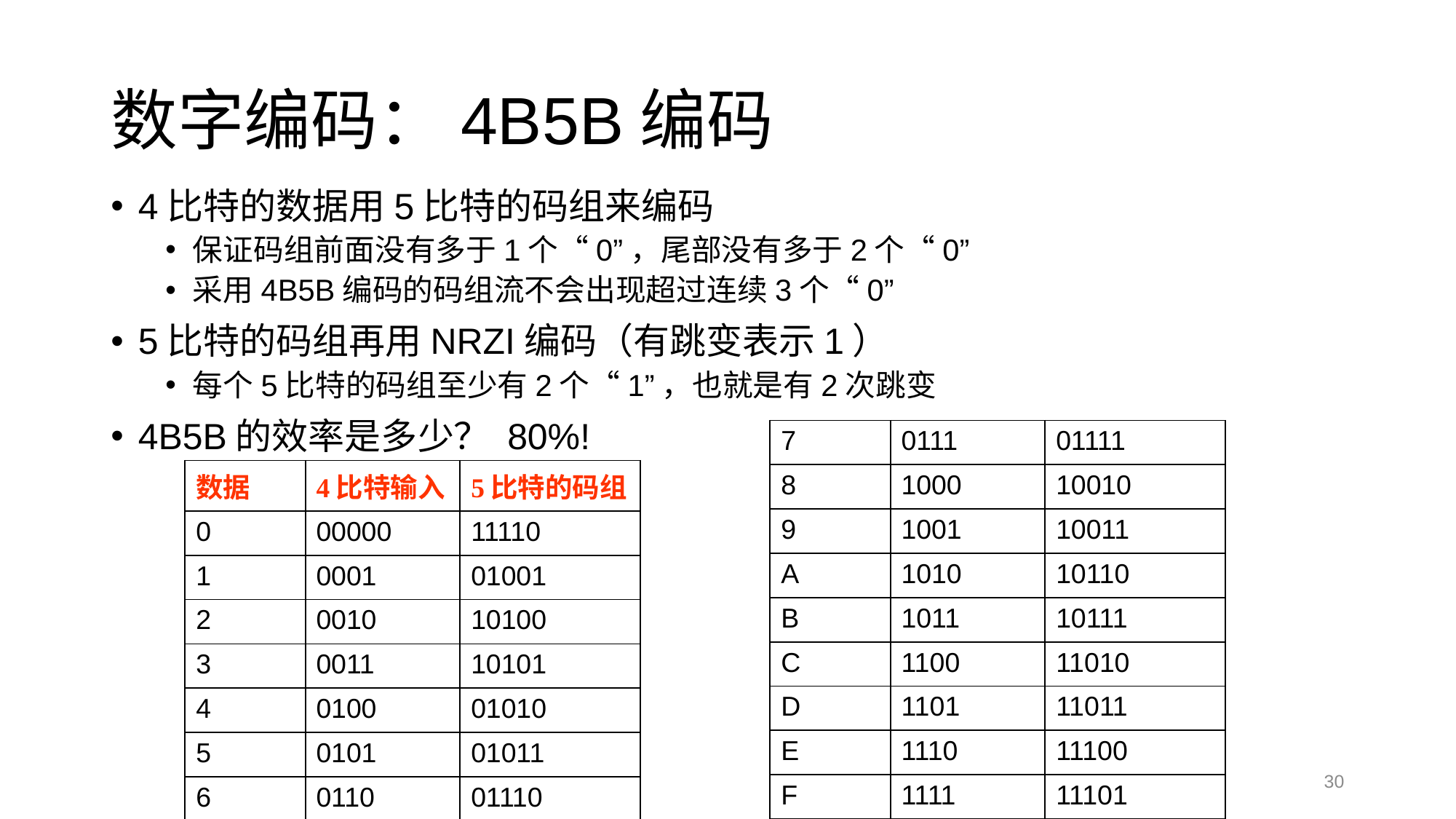

# 数字编码：4B5B编码
4比特的数据用5比特的码组来编码
保证码组前面没有多于1个“0”，尾部没有多于2个“0”
采用4B5B编码的码组流不会出现超过连续3个“0”
5比特的码组再用NRZI编码（有跳变表示1）
每个5比特的码组至少有2个“1”，也就是有2次跳变
4B5B的效率是多少？ 80%!
| 7 | 0111 | 01111 |
| --- | --- | --- |
| 8 | 1000 | 10010 |
| 9 | 1001 | 10011 |
| A | 1010 | 10110 |
| B | 1011 | 10111 |
| C | 1100 | 11010 |
| D | 1101 | 11011 |
| E | 1110 | 11100 |
| F | 1111 | 11101 |
| 数据 | 4比特输入 | 5比特的码组 |
| --- | --- | --- |
| 0 | 00000 | 11110 |
| 1 | 0001 | 01001 |
| 2 | 0010 | 10100 |
| 3 | 0011 | 10101 |
| 4 | 0100 | 01010 |
| 5 | 0101 | 01011 |
| 6 | 0110 | 01110 |
30